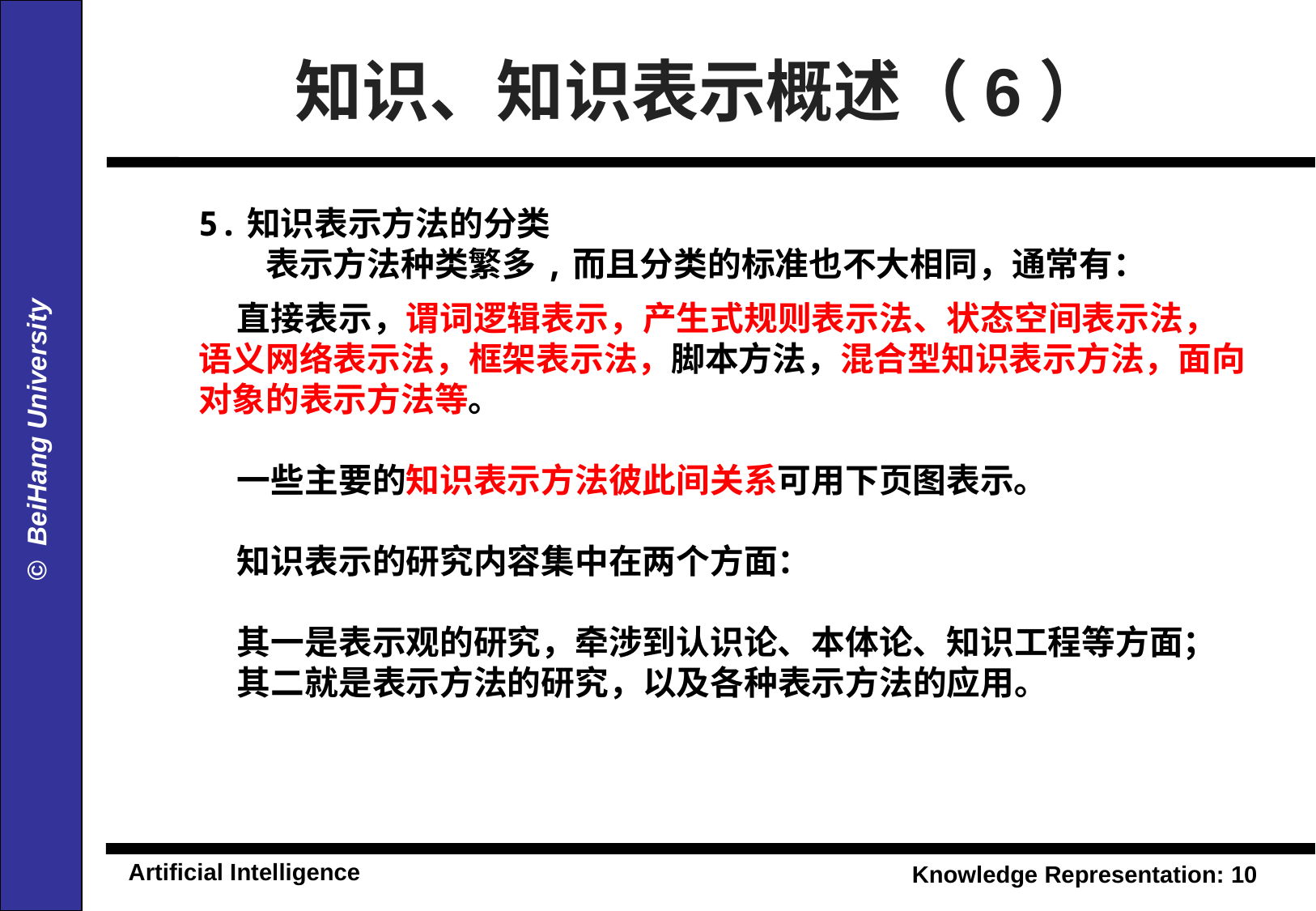

知识、知识表示概述（6）
5.知识表示方法的分类
　　表示方法种类繁多,而且分类的标准也不大相同，通常有：
    直接表示，谓词逻辑表示，产生式规则表示法、状态空间表示法，语义网络表示法，框架表示法，脚本方法，混合型知识表示方法，面向对象的表示方法等。

    一些主要的知识表示方法彼此间关系可用下页图表示。

    知识表示的研究内容集中在两个方面：

    其一是表示观的研究，牵涉到认识论、本体论、知识工程等方面；
    其二就是表示方法的研究，以及各种表示方法的应用。